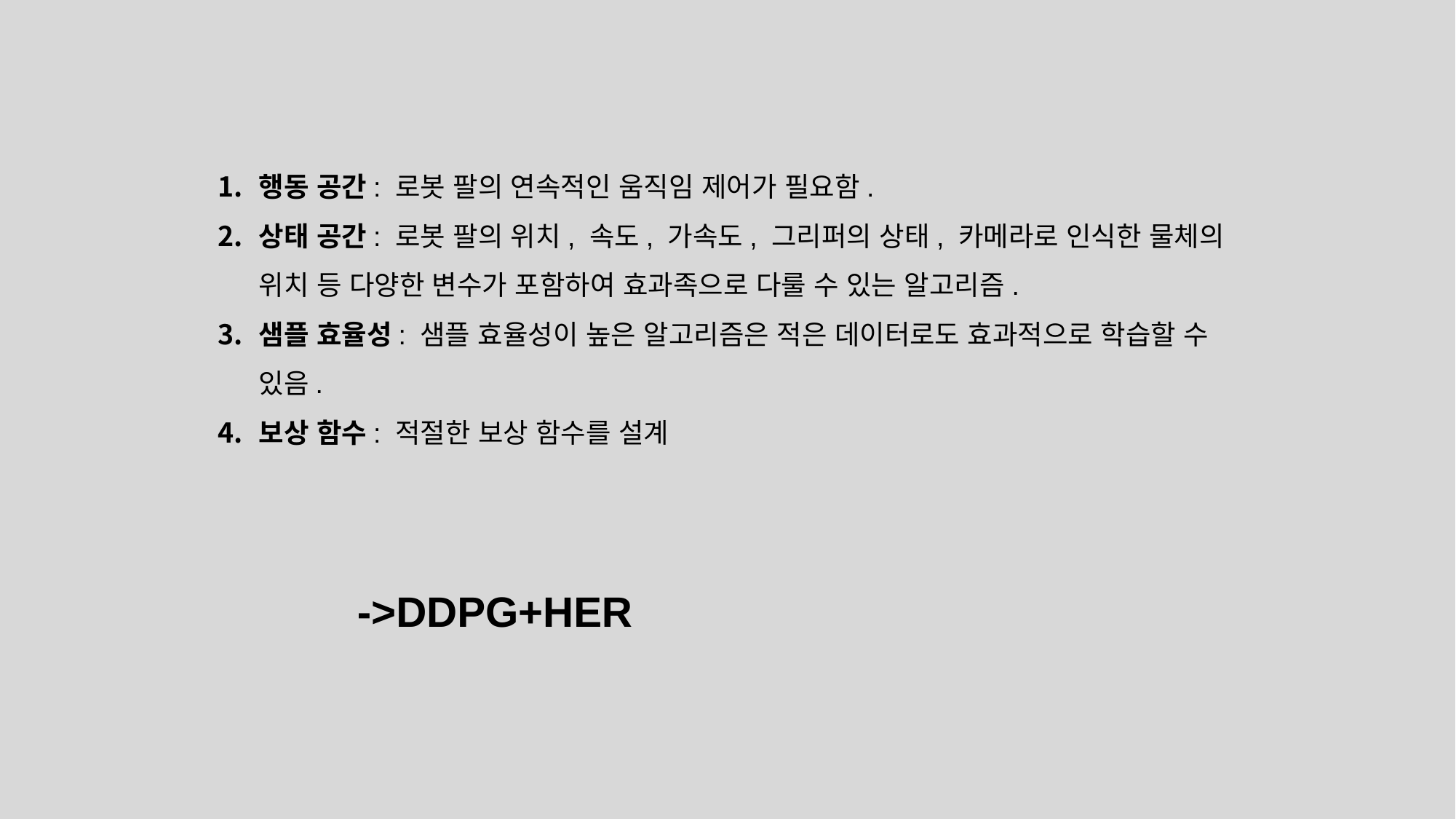

행동 공간: 로봇 팔의 연속적인 움직임 제어가 필요함.
상태 공간: 로봇 팔의 위치, 속도, 가속도, 그리퍼의 상태, 카메라로 인식한 물체의 위치 등 다양한 변수가 포함하여 효과족으로 다룰 수 있는 알고리즘.
샘플 효율성: 샘플 효율성이 높은 알고리즘은 적은 데이터로도 효과적으로 학습할 수 있음.
보상 함수: 적절한 보상 함수를 설계
->DDPG+HER